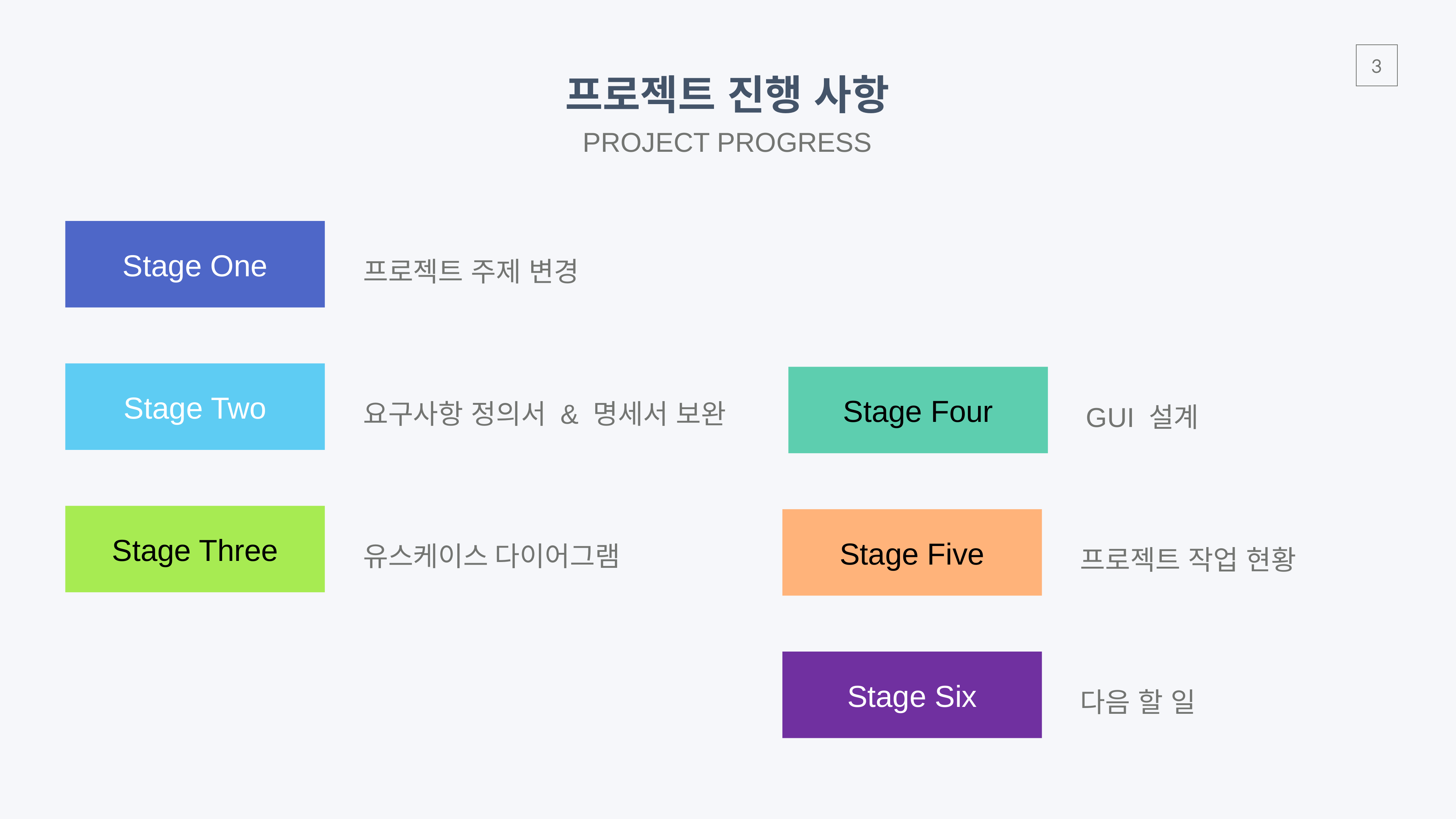

프로젝트 진행 사항
PROJECT PROGRESS
Stage One
프로젝트 주제 변경
Stage Two
요구사항 정의서 & 명세서 보완
Stage Four
GUI 설계
Stage Three
유스케이스 다이어그램
Stage Five
프로젝트 작업 현황
Stage Six
다음 할 일